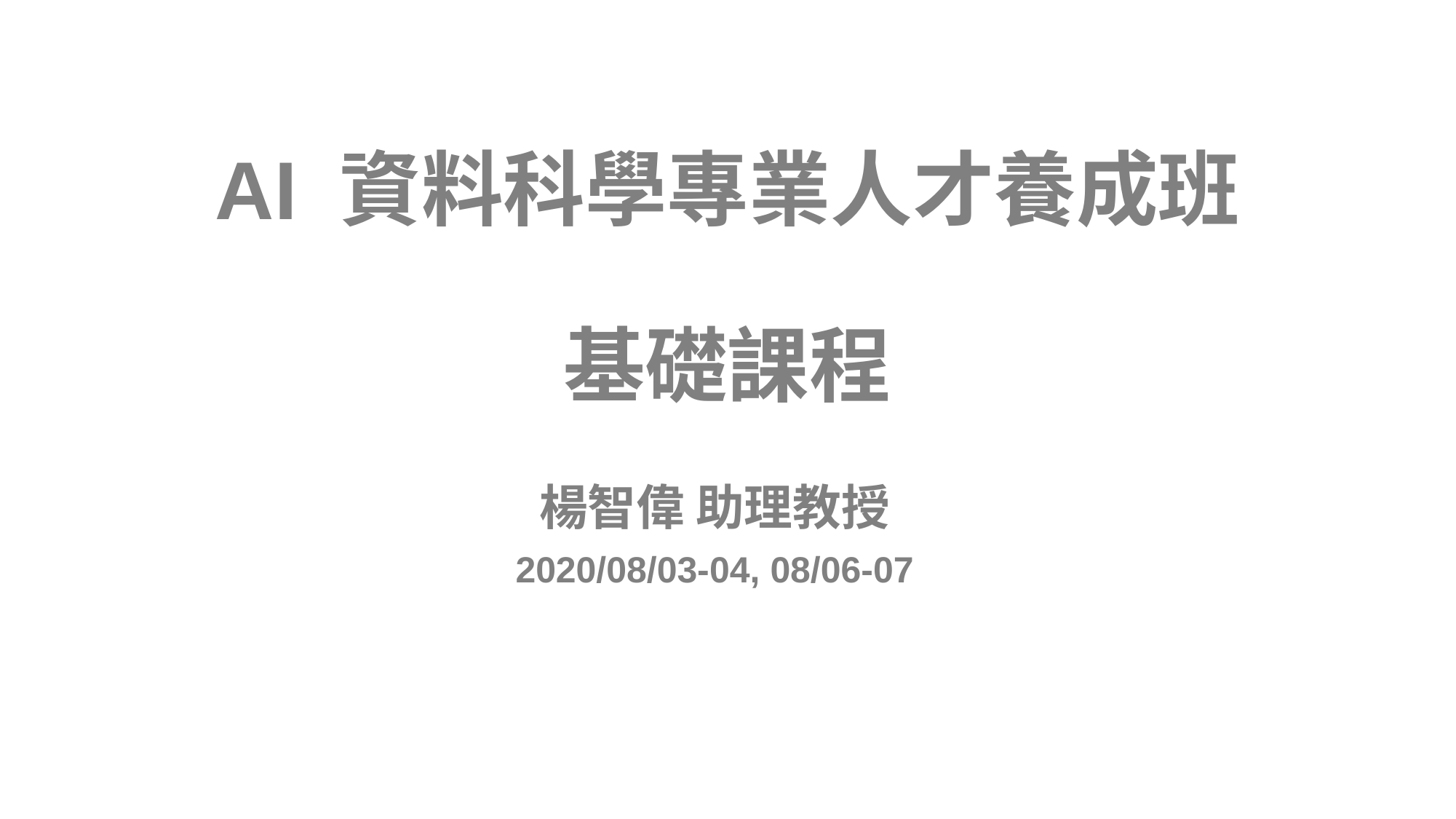

# AI 資料科學專業人才養成班 基礎課程

楊智偉 助理教授
2020/08/03-04, 08/06-07